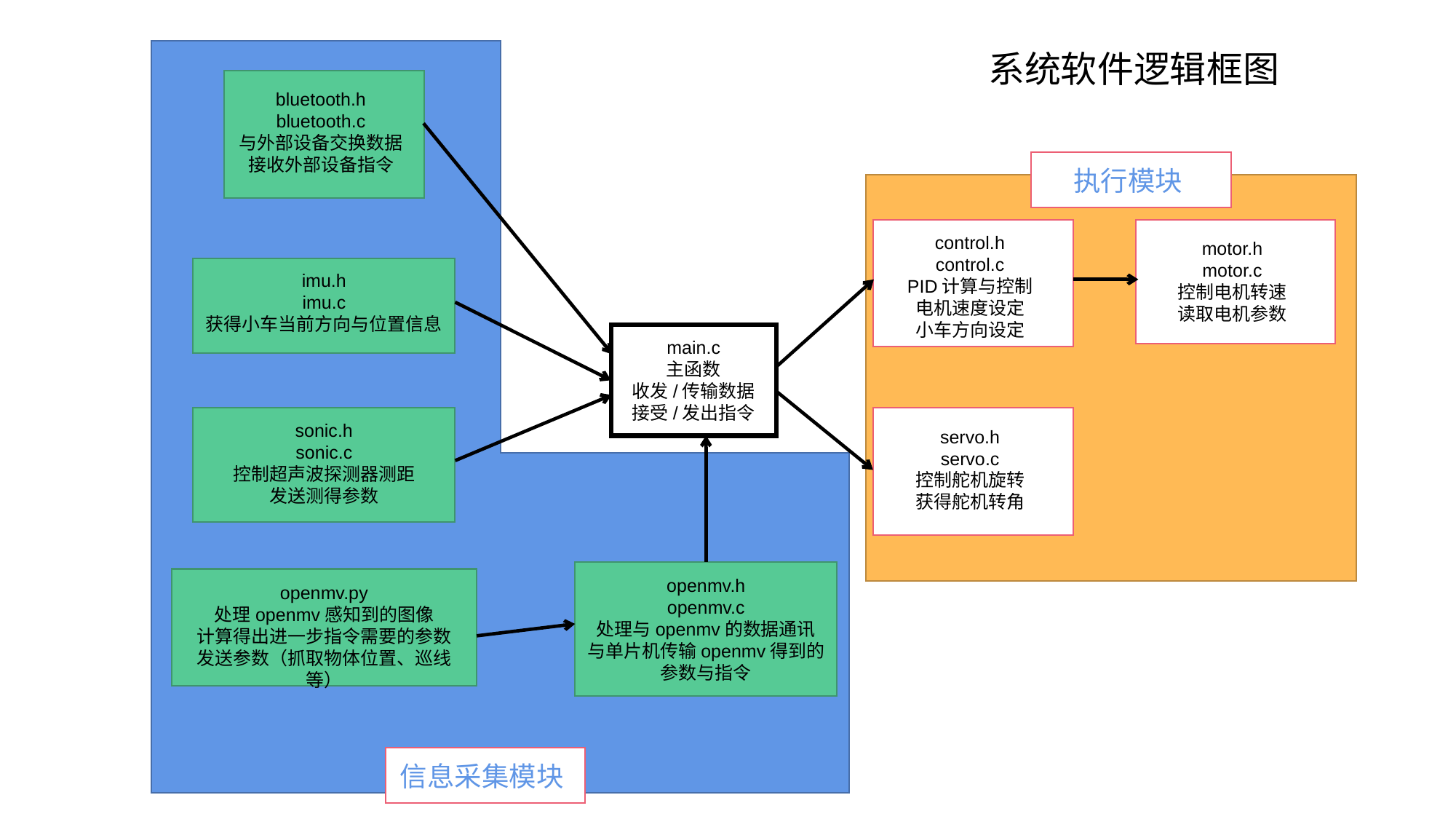

系统软件逻辑框图

bluetooth.h
bluetooth.c
与外部设备交换数据
接收外部设备指令

执行模块

control.h
control.c
PID计算与控制
电机速度设定
小车方向设定

motor.h
motor.c
控制电机转速
读取电机参数

imu.h
imu.c
获得小车当前方向与位置信息

main.c
主函数
收发/传输数据
接受/发出指令

sonic.h
sonic.c
控制超声波探测器测距
发送测得参数

servo.h
servo.c
控制舵机旋转
获得舵机转角

openmv.h
openmv.c
处理与openmv的数据通讯
与单片机传输openmv得到的参数与指令

openmv.py
处理openmv感知到的图像
计算得出进一步指令需要的参数
发送参数（抓取物体位置、巡线等）

信息采集模块